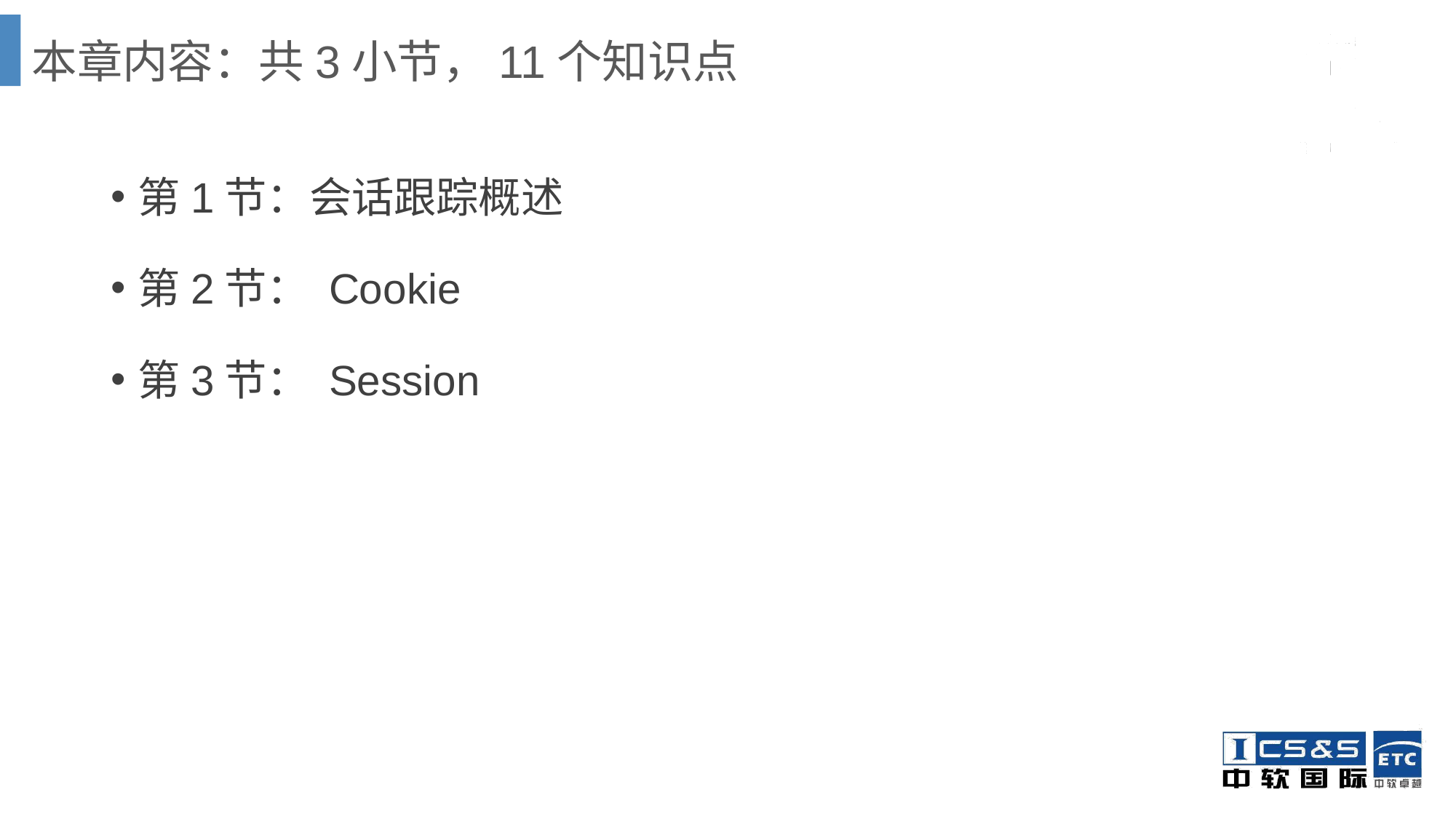

# 本章内容：共3小节，11个知识点
第1节：会话跟踪概述
第2节： Cookie
第3节： Session